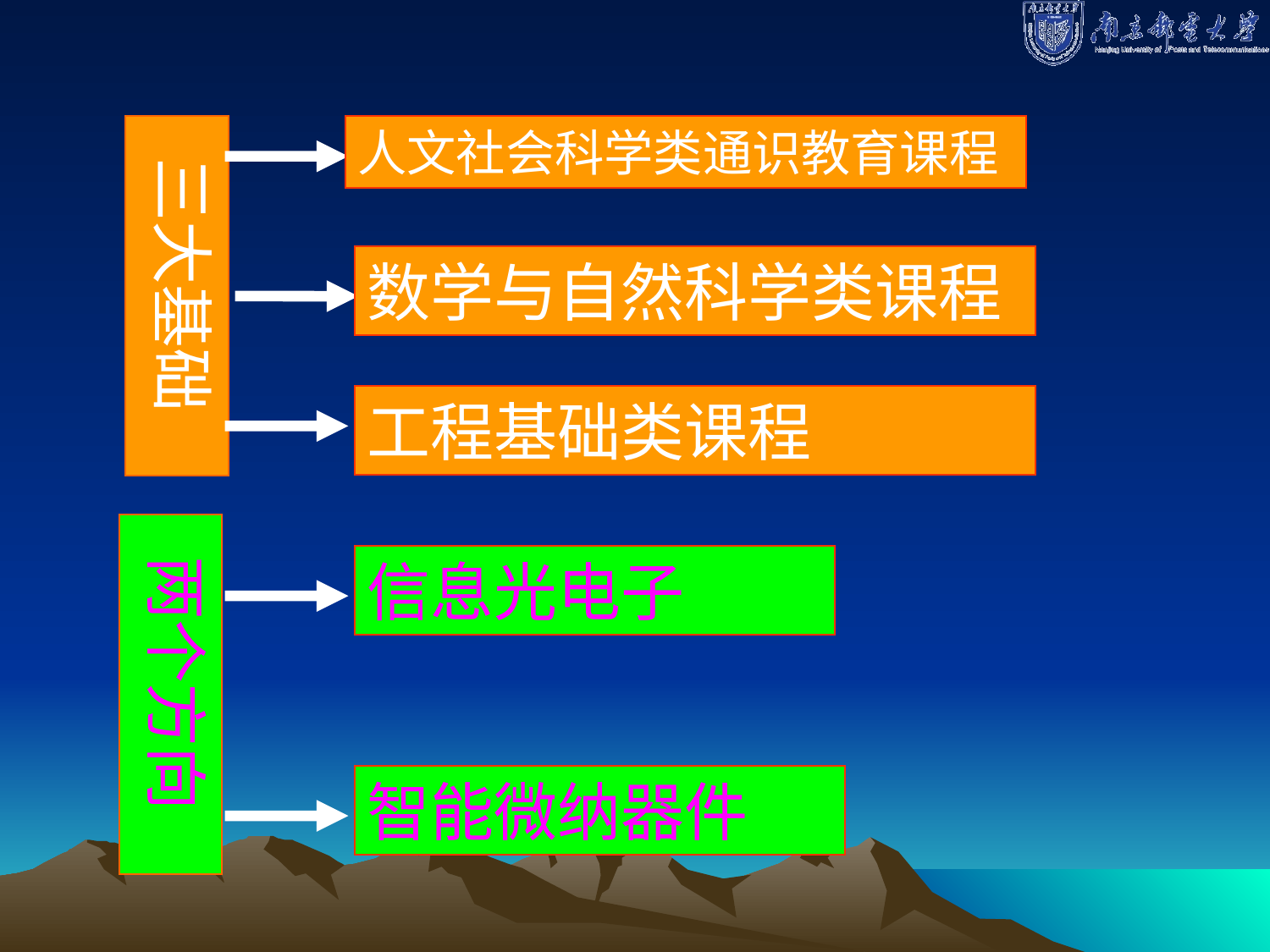

三大基础
人文社会科学类通识教育课程

数学与自然科学类课程

工程基础类课程

 两个方向
信息光电子

智能微纳器件

21